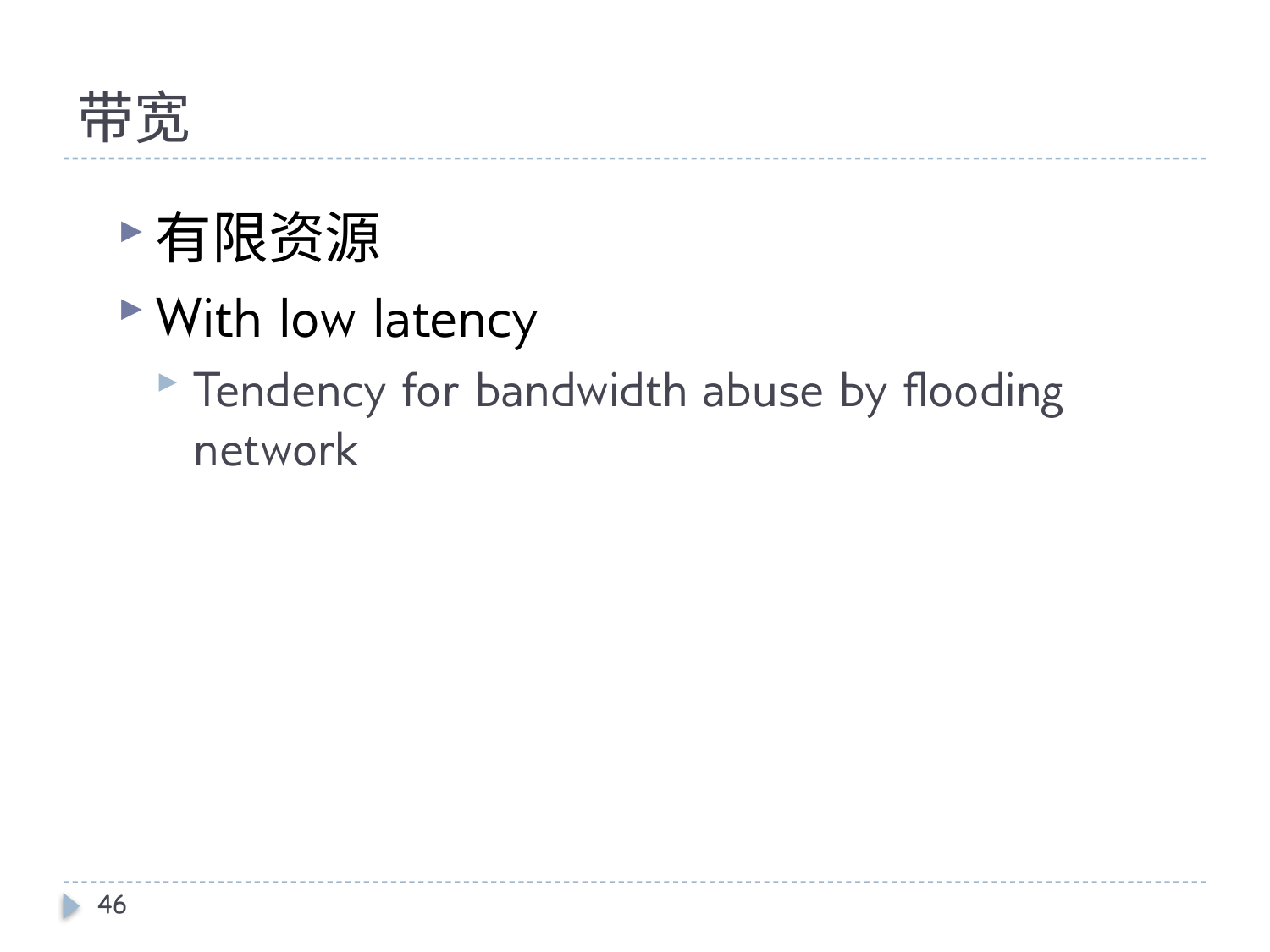

# 带宽
有限资源
With low latency
Tendency for bandwidth abuse by flooding network
46